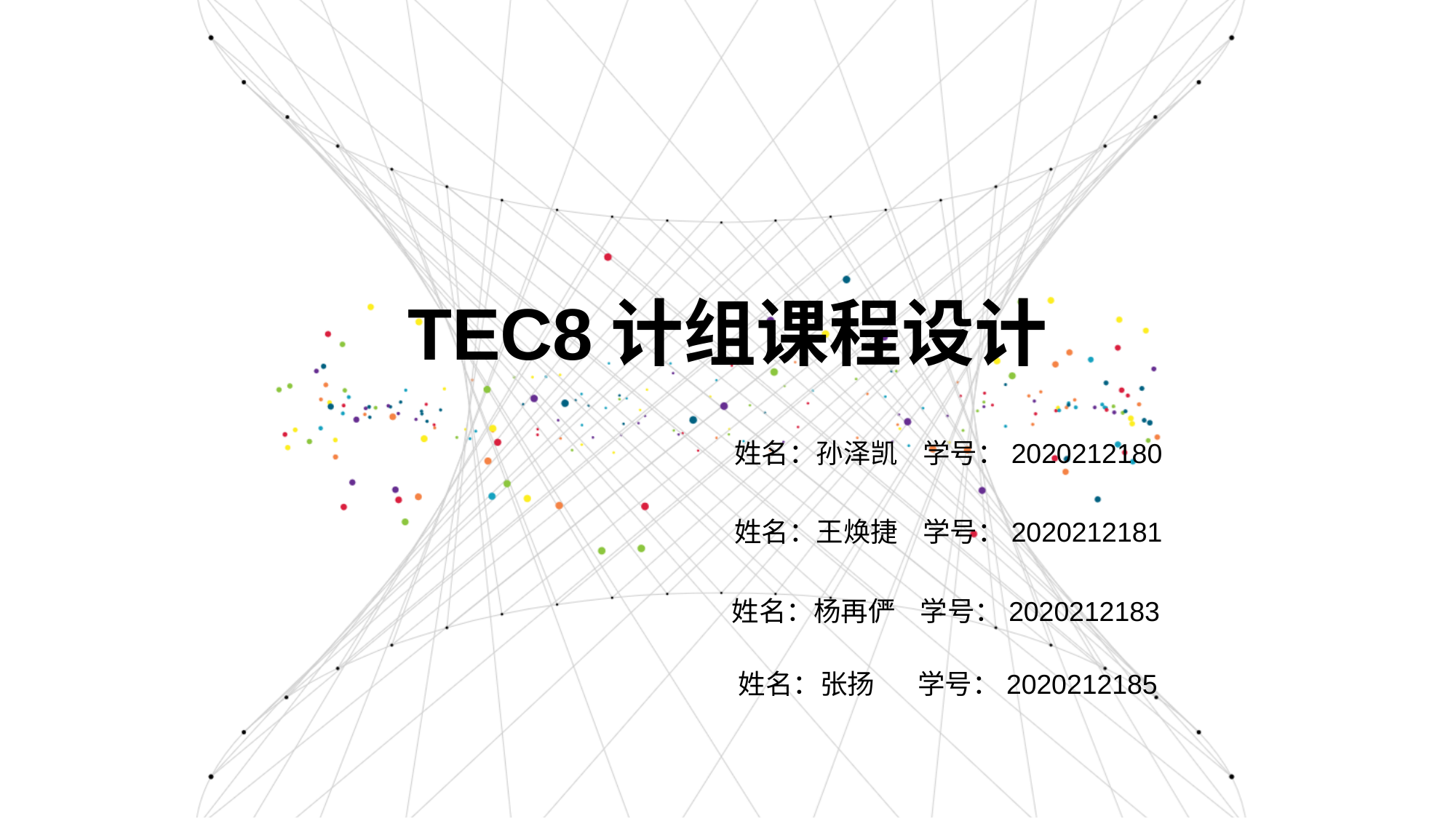

TEC8计组课程设计
姓名：孙泽凯    学号：2020212180

姓名：王焕捷    学号：2020212181
姓名：杨再俨    学号：2020212183
姓名：张扬       学号：2020212185